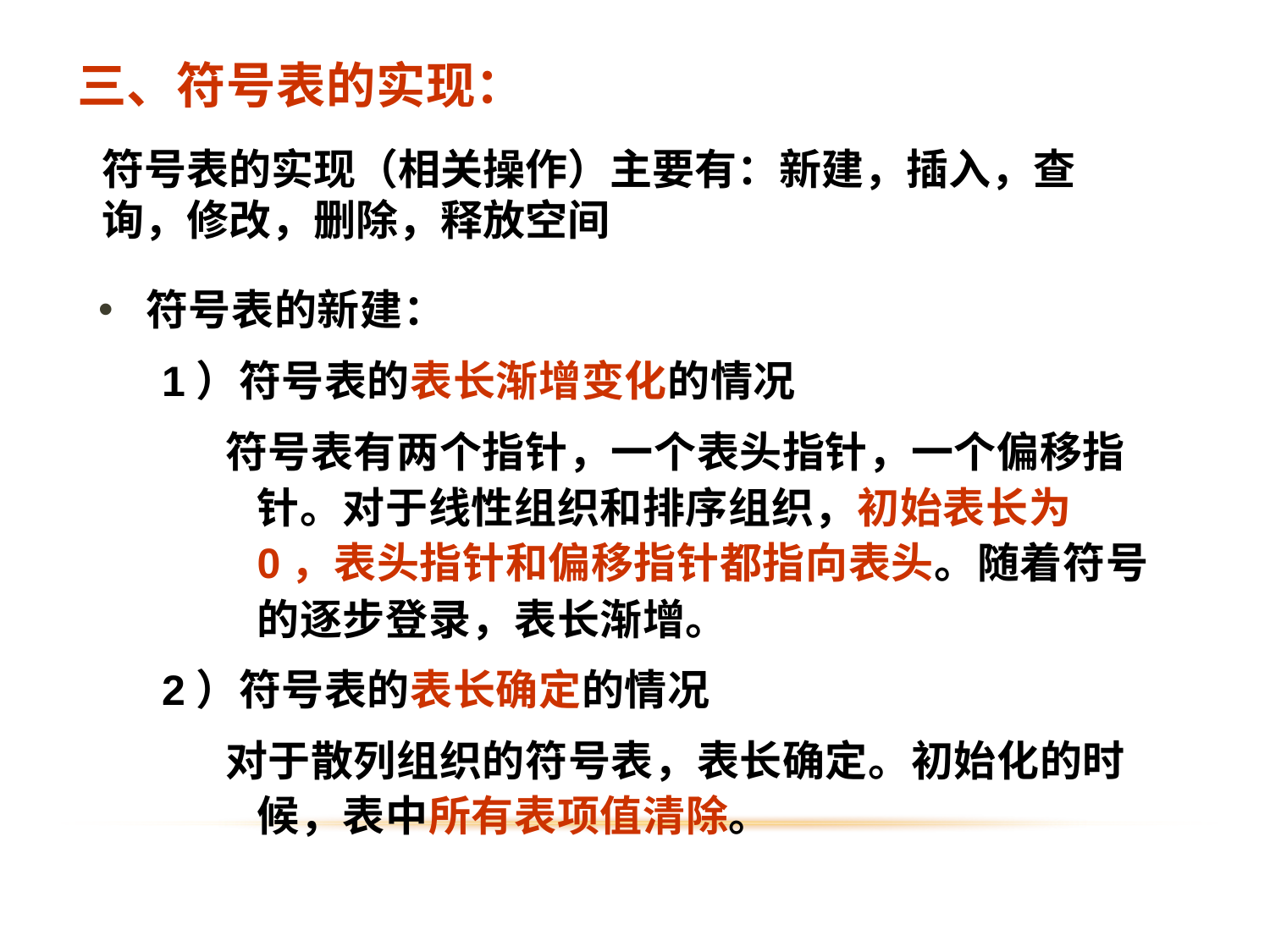

三、符号表的实现：
符号表的实现（相关操作）主要有：新建，插入，查询，修改，删除，释放空间
符号表的新建：
1）符号表的表长渐增变化的情况
符号表有两个指针，一个表头指针，一个偏移指针。对于线性组织和排序组织，初始表长为0，表头指针和偏移指针都指向表头。随着符号的逐步登录，表长渐增。
2）符号表的表长确定的情况
对于散列组织的符号表，表长确定。初始化的时候，表中所有表项值清除。